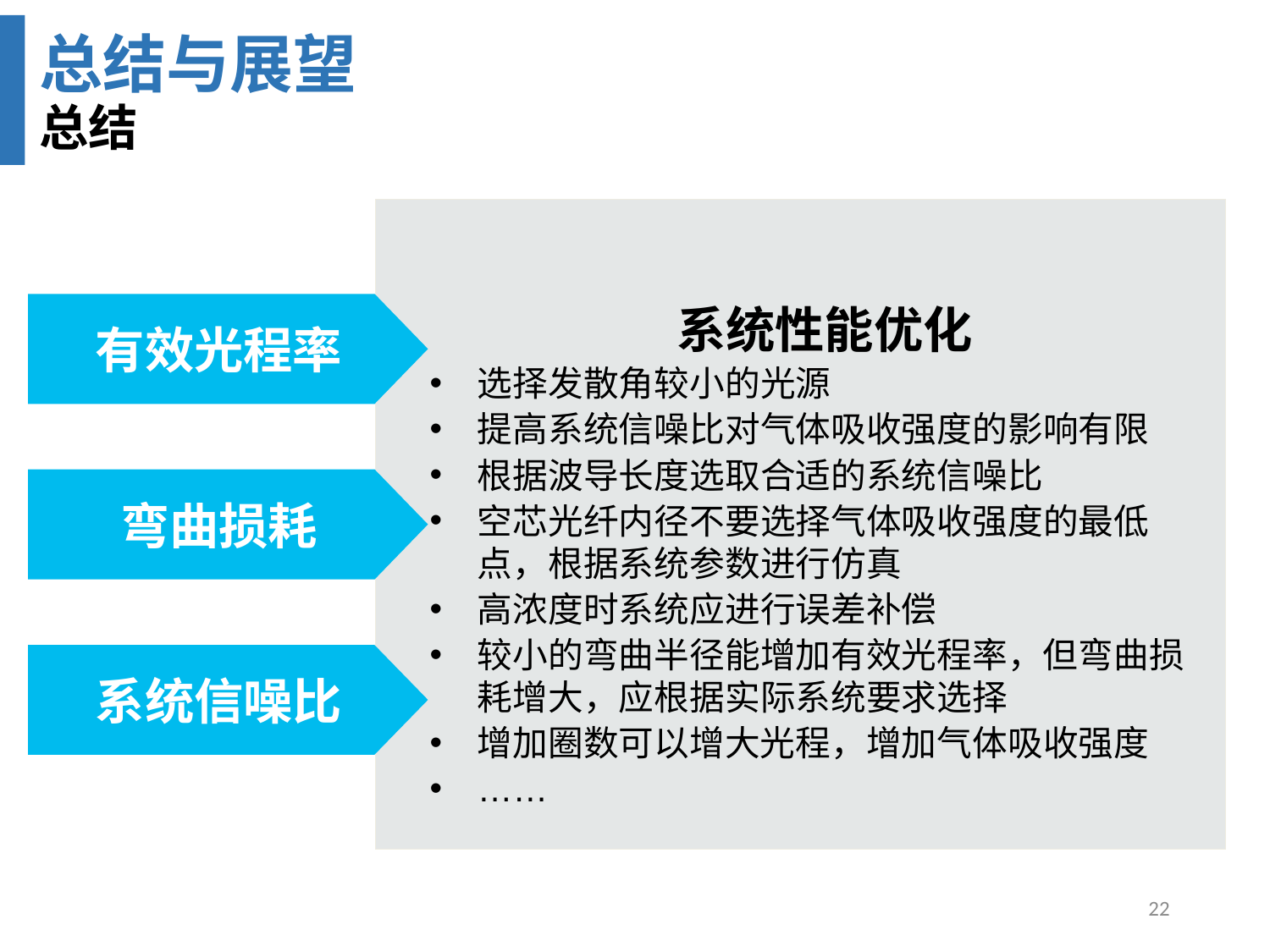

总结与展望
总结
系统性能优化
选择发散角较小的光源
提高系统信噪比对气体吸收强度的影响有限
根据波导长度选取合适的系统信噪比
空芯光纤内径不要选择气体吸收强度的最低点，根据系统参数进行仿真
高浓度时系统应进行误差补偿
较小的弯曲半径能增加有效光程率，但弯曲损耗增大，应根据实际系统要求选择
增加圈数可以增大光程，增加气体吸收强度
……
有效光程率
弯曲损耗
系统信噪比
22